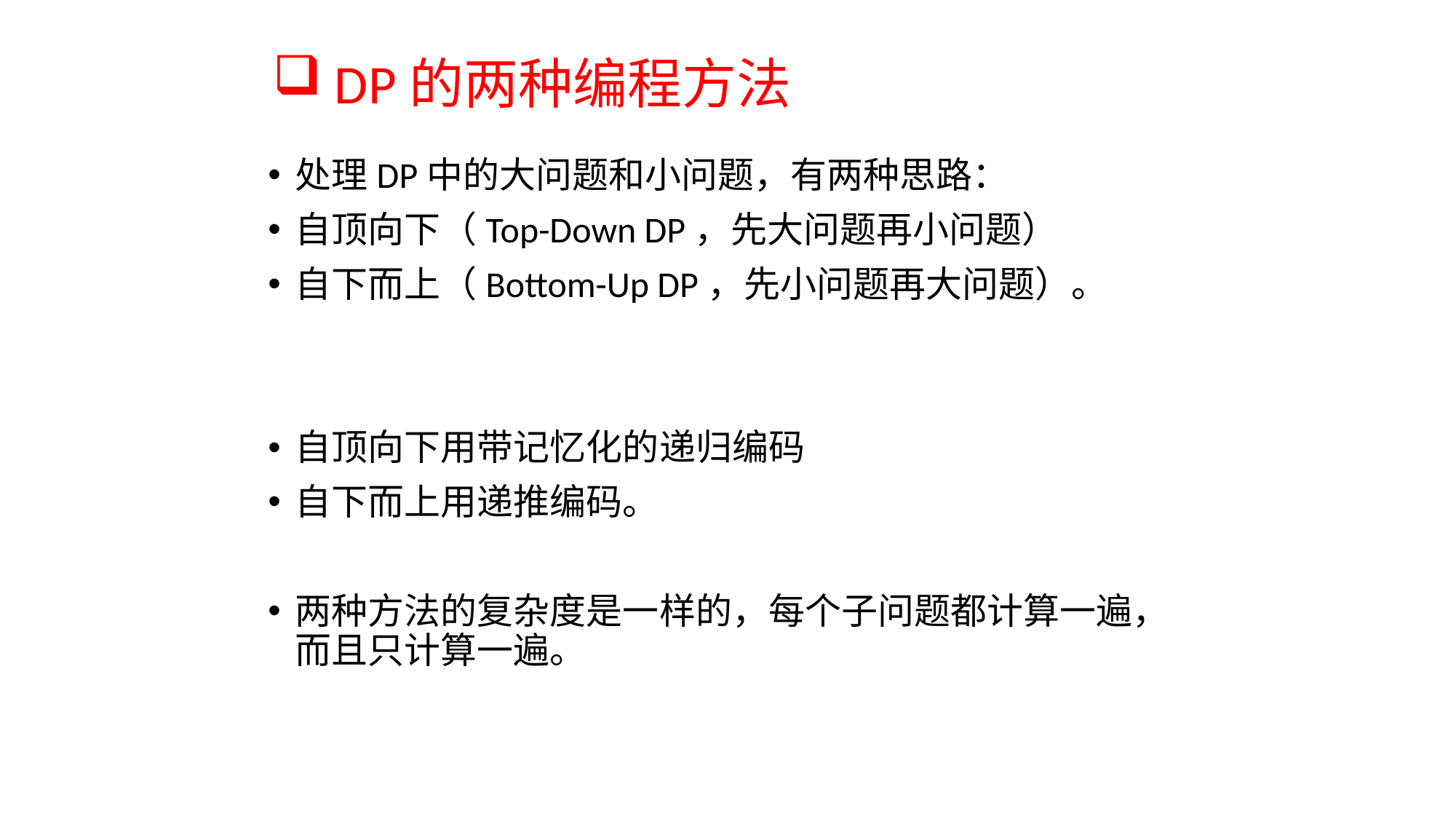

# DP的两种编程方法
处理DP中的大问题和小问题，有两种思路：
自顶向下（Top-Down DP，先大问题再小问题）
自下而上（Bottom-Up DP，先小问题再大问题）。

自顶向下用带记忆化的递归编码
自下而上用递推编码。

两种方法的复杂度是一样的，每个子问题都计算一遍，而且只计算一遍。